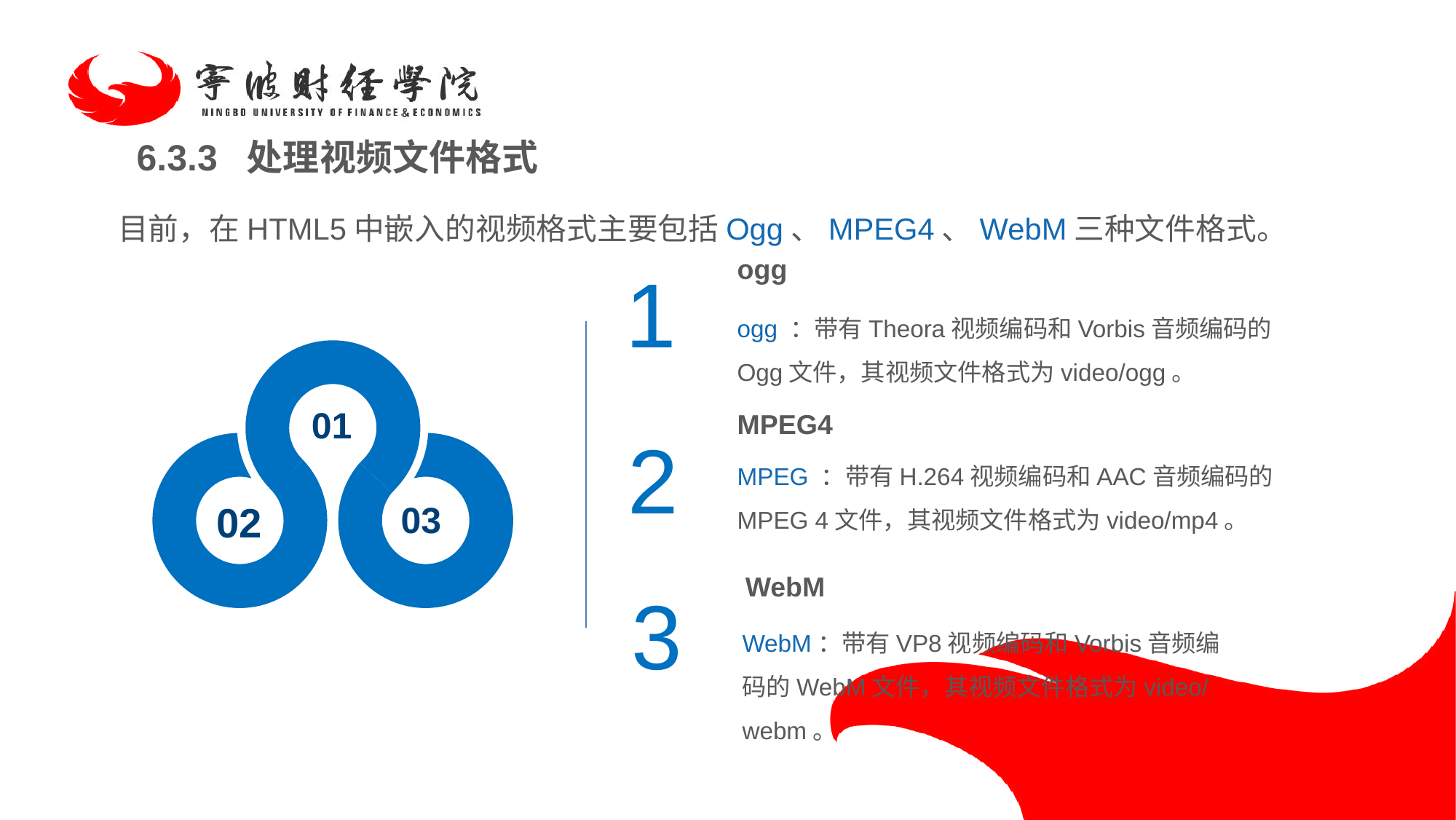

6.3.3  处理视频文件格式
目前，在HTML5中嵌入的视频格式主要包括Ogg、MPEG4、WebM三种文件格式。
ogg
1
ogg ：带有Theora视频编码和Vorbis音频编码的Ogg文件，其视频文件格式为video/ogg。

01
MPEG4
2

MPEG ：带有H.264视频编码和AAC音频编码的MPEG 4文件，其视频文件格式为video/mp4。
02
03
WebM
3
WebM：带有VP8视频编码和Vorbis音频编码的WebM文件，其视频文件格式为video/webm。